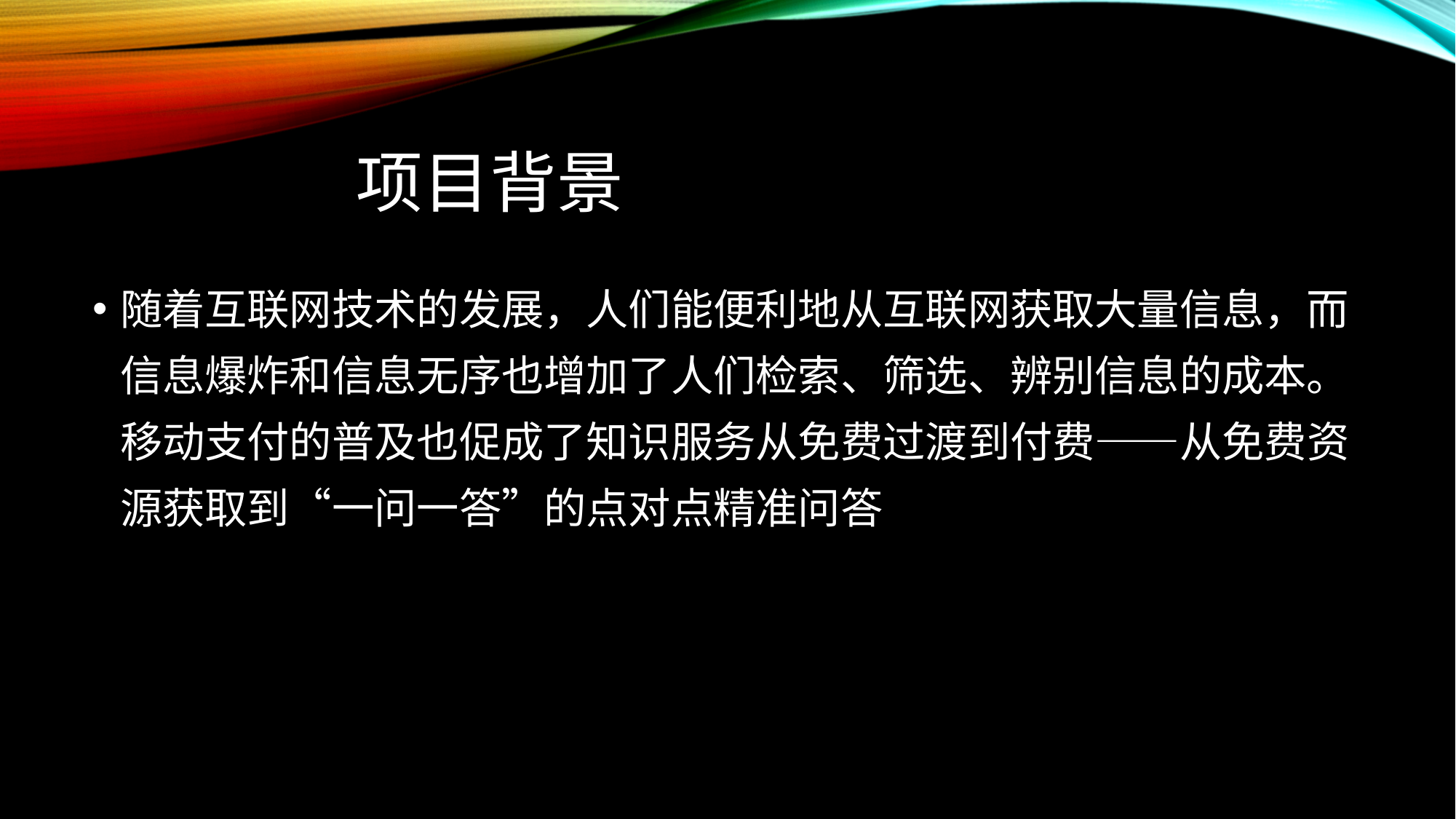

# 项目背景
随着互联网技术的发展，人们能便利地从互联网获取大量信息，而信息爆炸和信息无序也增加了人们检索、筛选、辨别信息的成本。移动支付的普及也促成了知识服务从免费过渡到付费——从免费资源获取到“一问一答”的点对点精准问答